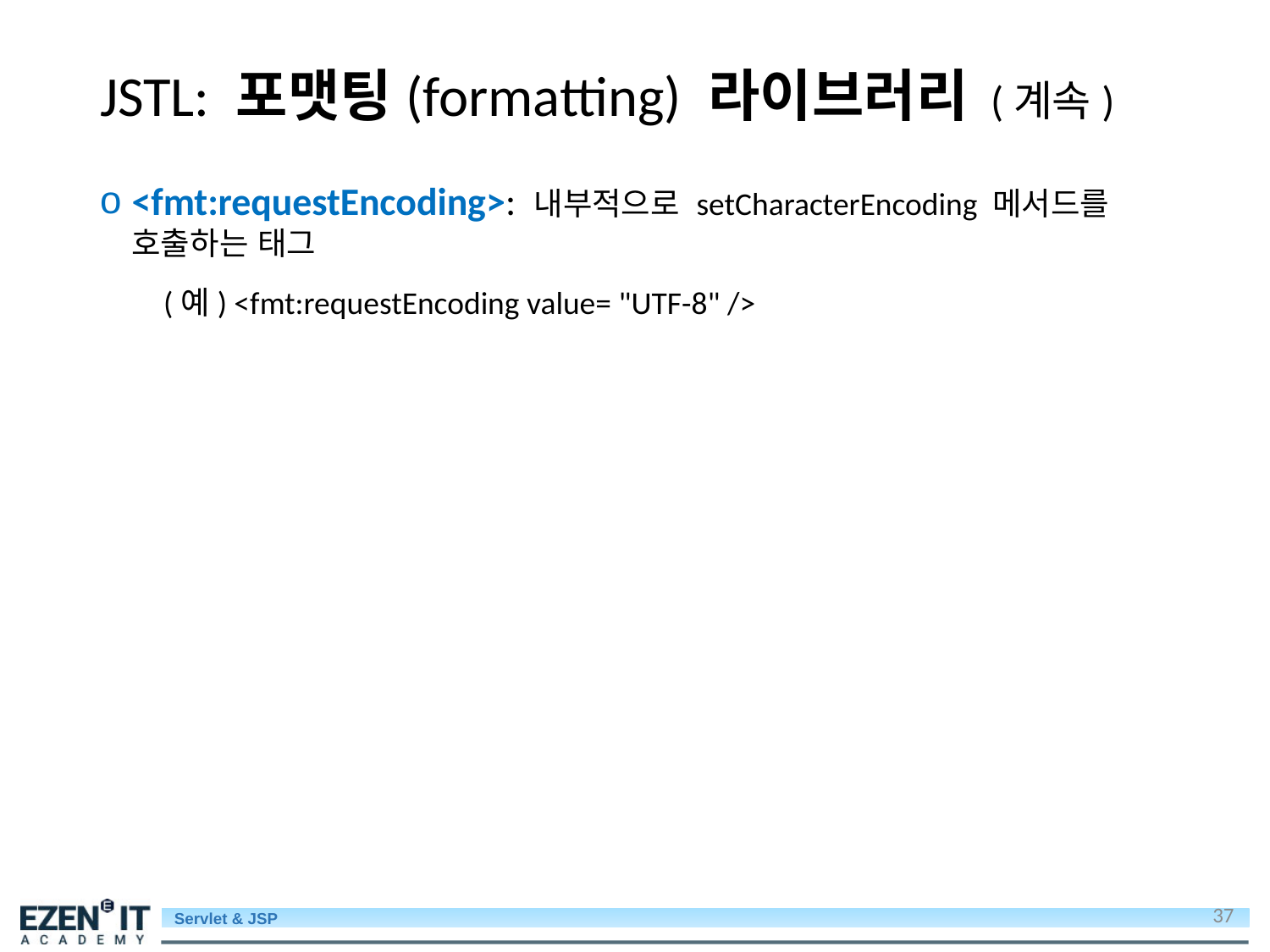

# JSTL: 포맷팅(formatting) 라이브러리 (계속)
<fmt:requestEncoding>: 내부적으로 setCharacterEncoding 메서드를     호출하는 태그
(예) <fmt:requestEncoding value= "UTF-8" />
37